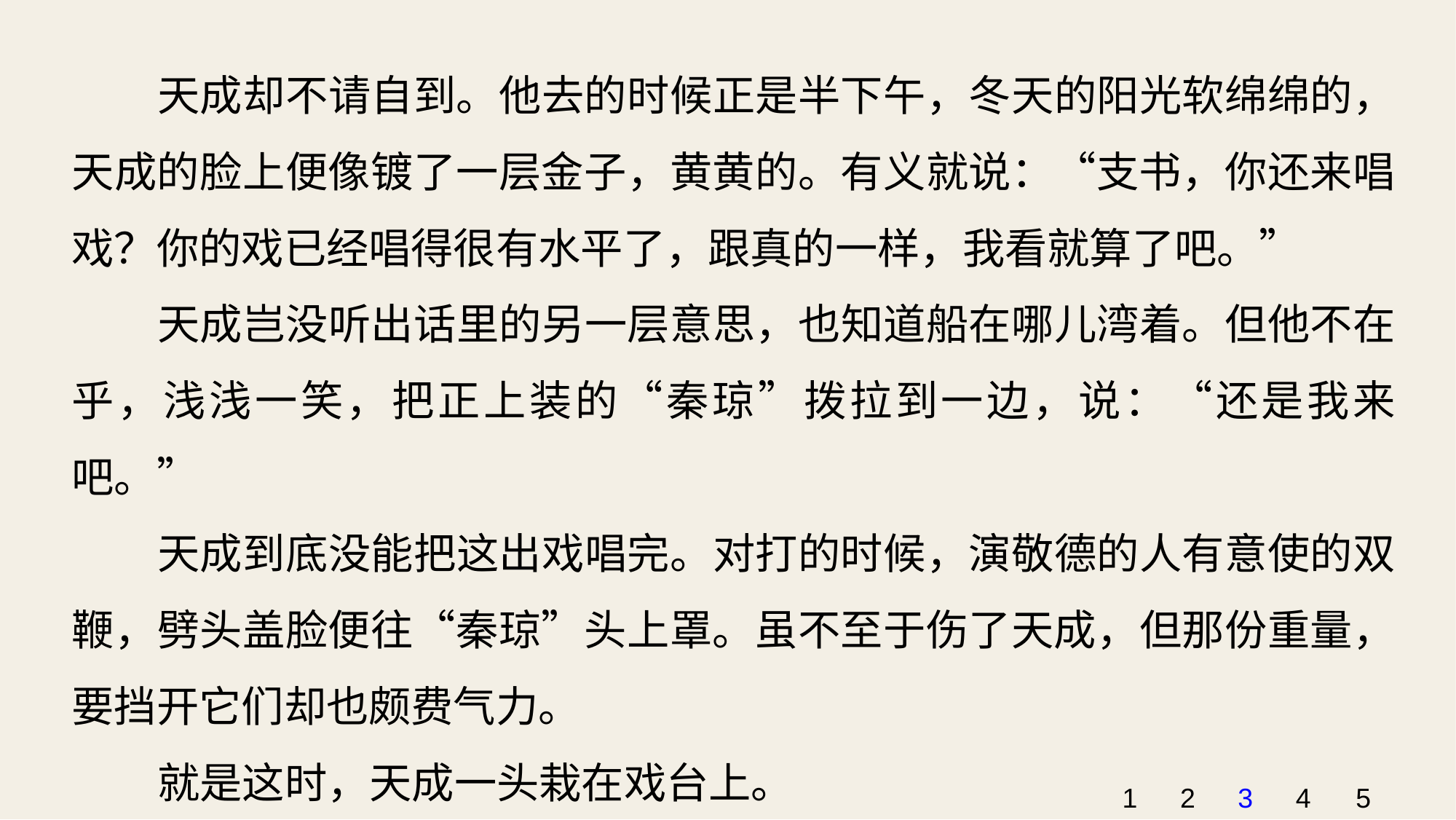

天成却不请自到。他去的时候正是半下午，冬天的阳光软绵绵的，天成的脸上便像镀了一层金子，黄黄的。有义就说：“支书，你还来唱戏？你的戏已经唱得很有水平了，跟真的一样，我看就算了吧。”
天成岂没听出话里的另一层意思，也知道船在哪儿湾着。但他不在乎，浅浅一笑，把正上装的“秦琼”拨拉到一边，说：“还是我来吧。”
天成到底没能把这出戏唱完。对打的时候，演敬德的人有意使的双鞭，劈头盖脸便往“秦琼”头上罩。虽不至于伤了天成，但那份重量，要挡开它们却也颇费气力。
就是这时，天成一头栽在戏台上。
1
2
3
4
5